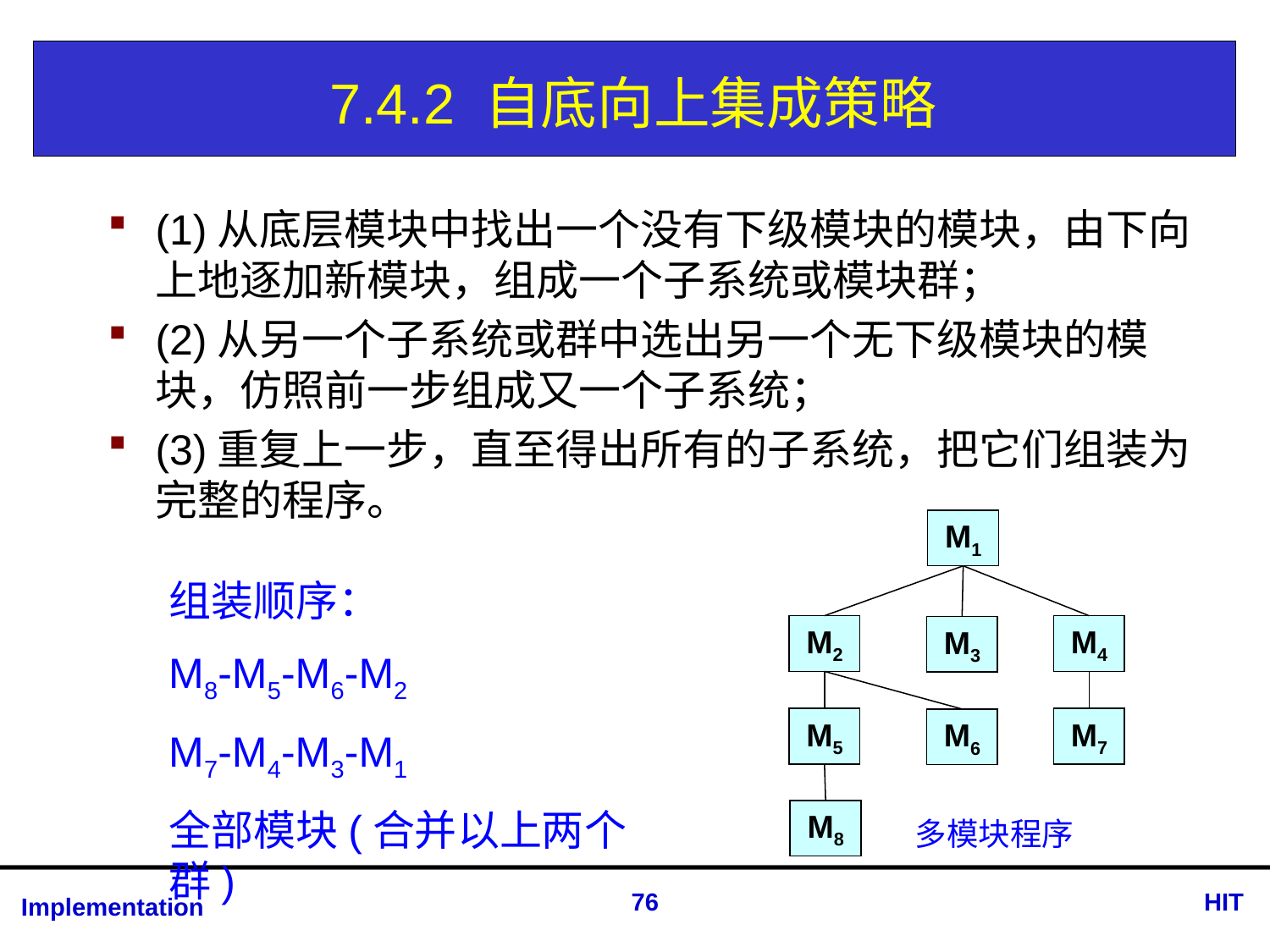

# 7.4.2 自底向上集成策略
(1)从底层模块中找出一个没有下级模块的模块，由下向上地逐加新模块，组成一个子系统或模块群；
(2)从另一个子系统或群中选出另一个无下级模块的模块，仿照前一步组成又一个子系统；
(3)重复上一步，直至得出所有的子系统，把它们组装为完整的程序。

M1
M2
M4
M3
M5
M7
M6
M8
组装顺序：
M8-M5-M6-M2
M7-M4-M3-M1
全部模块(合并以上两个群)
多模块程序